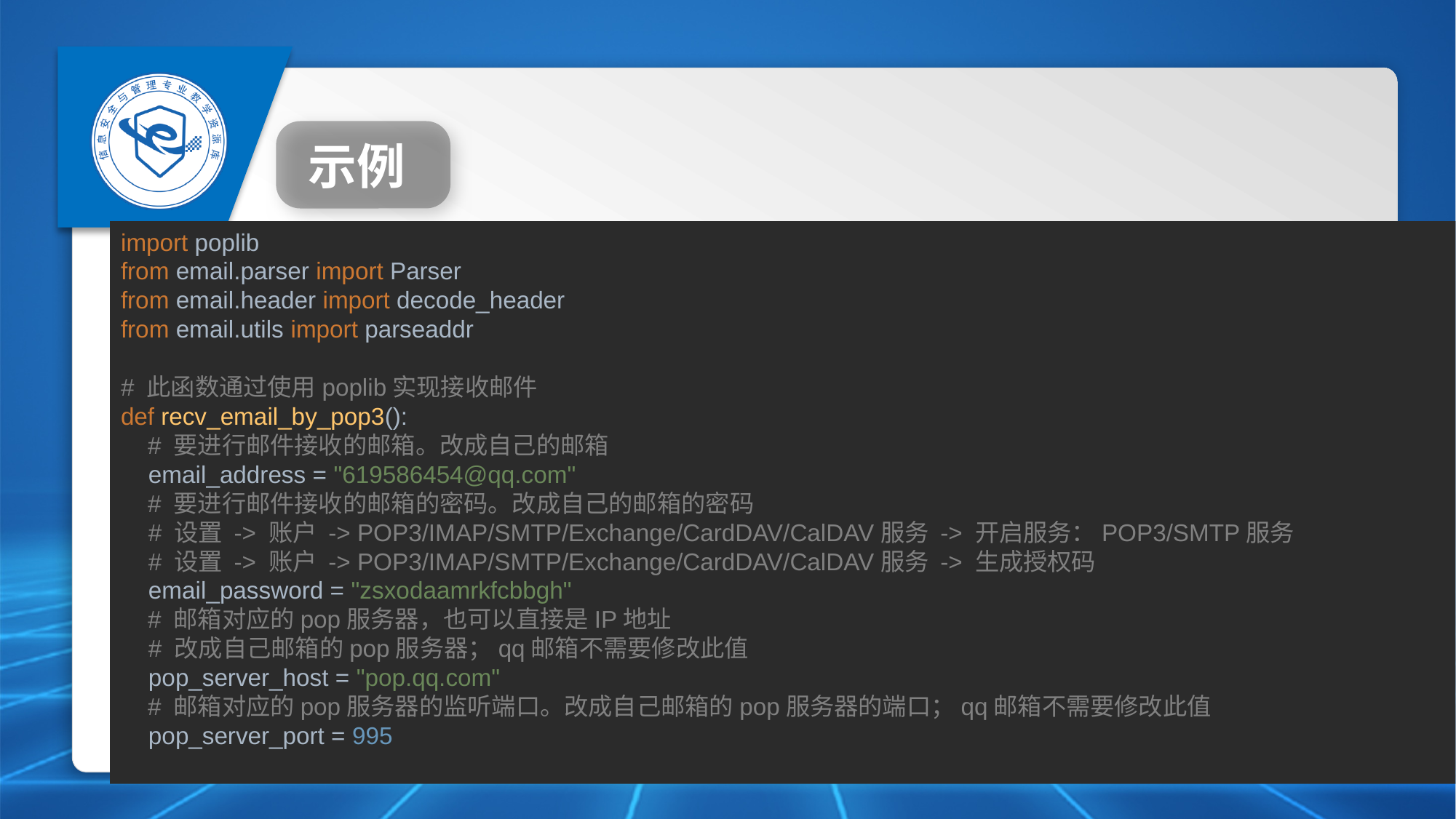

示例
import poplib
from email.parser import Parser
from email.header import decode_header
from email.utils import parseaddr
# 此函数通过使用poplib实现接收邮件
def recv_email_by_pop3():
    # 要进行邮件接收的邮箱。改成自己的邮箱
    email_address = "619586454@qq.com"
    # 要进行邮件接收的邮箱的密码。改成自己的邮箱的密码
    # 设置 -> 账户 -> POP3/IMAP/SMTP/Exchange/CardDAV/CalDAV服务 -> 开启服务：POP3/SMTP服务
    # 设置 -> 账户 -> POP3/IMAP/SMTP/Exchange/CardDAV/CalDAV服务 -> 生成授权码
    email_password = "zsxodaamrkfcbbgh"
    # 邮箱对应的pop服务器，也可以直接是IP地址
    # 改成自己邮箱的pop服务器；qq邮箱不需要修改此值
    pop_server_host = "pop.qq.com"
    # 邮箱对应的pop服务器的监听端口。改成自己邮箱的pop服务器的端口；qq邮箱不需要修改此值
    pop_server_port = 995